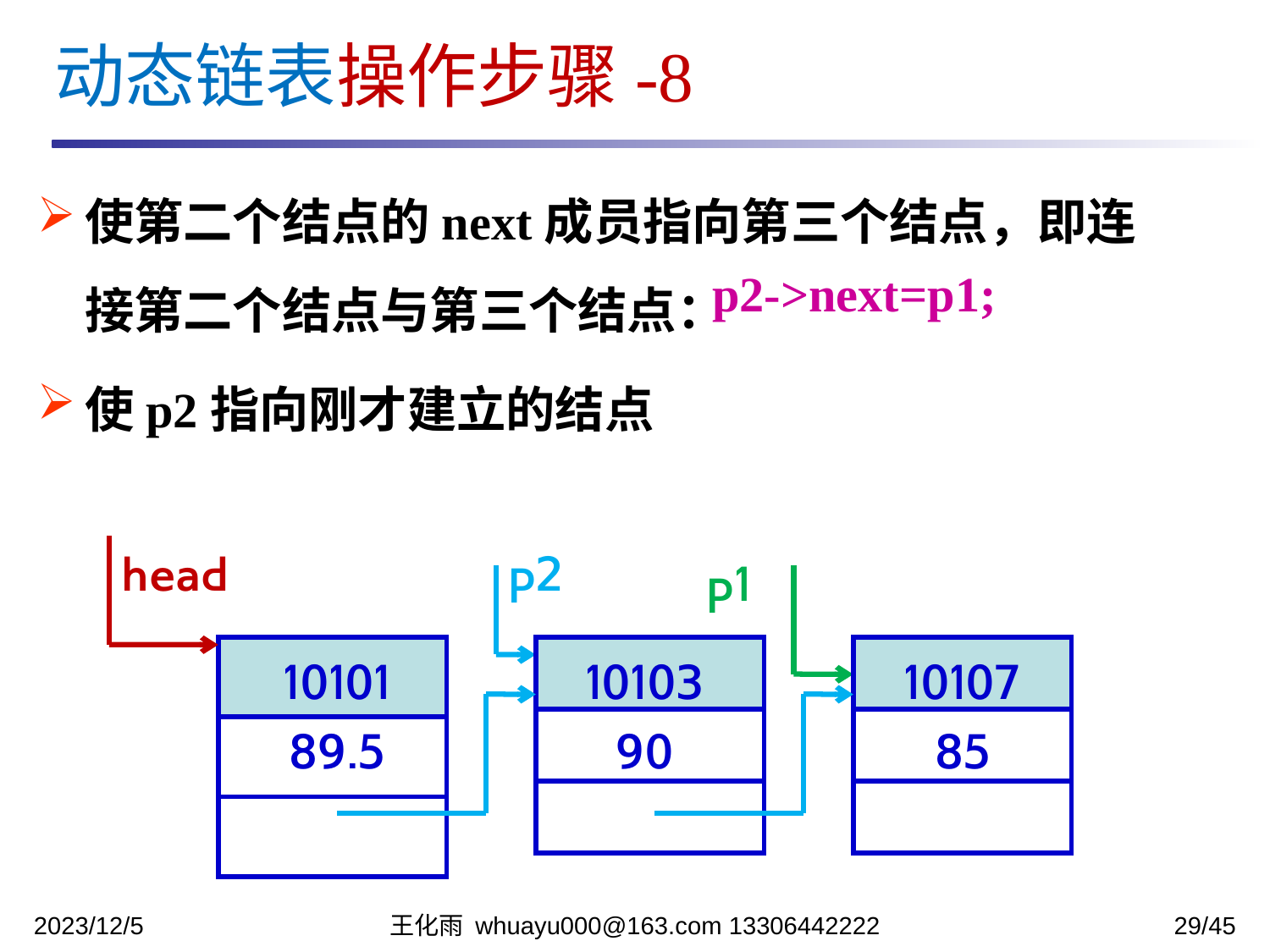

动态链表操作步骤-8
使第二个结点的next成员指向第三个结点，即连接第二个结点与第三个结点：
使p2指向刚才建立的结点
p2->next=p1;
head
p2
p1
10101
89.5
10103
90
10107
85
|  |
| --- |
|  |
|  |
|  |
| --- |
|  |
|  |
|  |
| --- |
|  |
|  |
2023/12/5
王化雨 whuayu000@163.com 13306442222
29/45